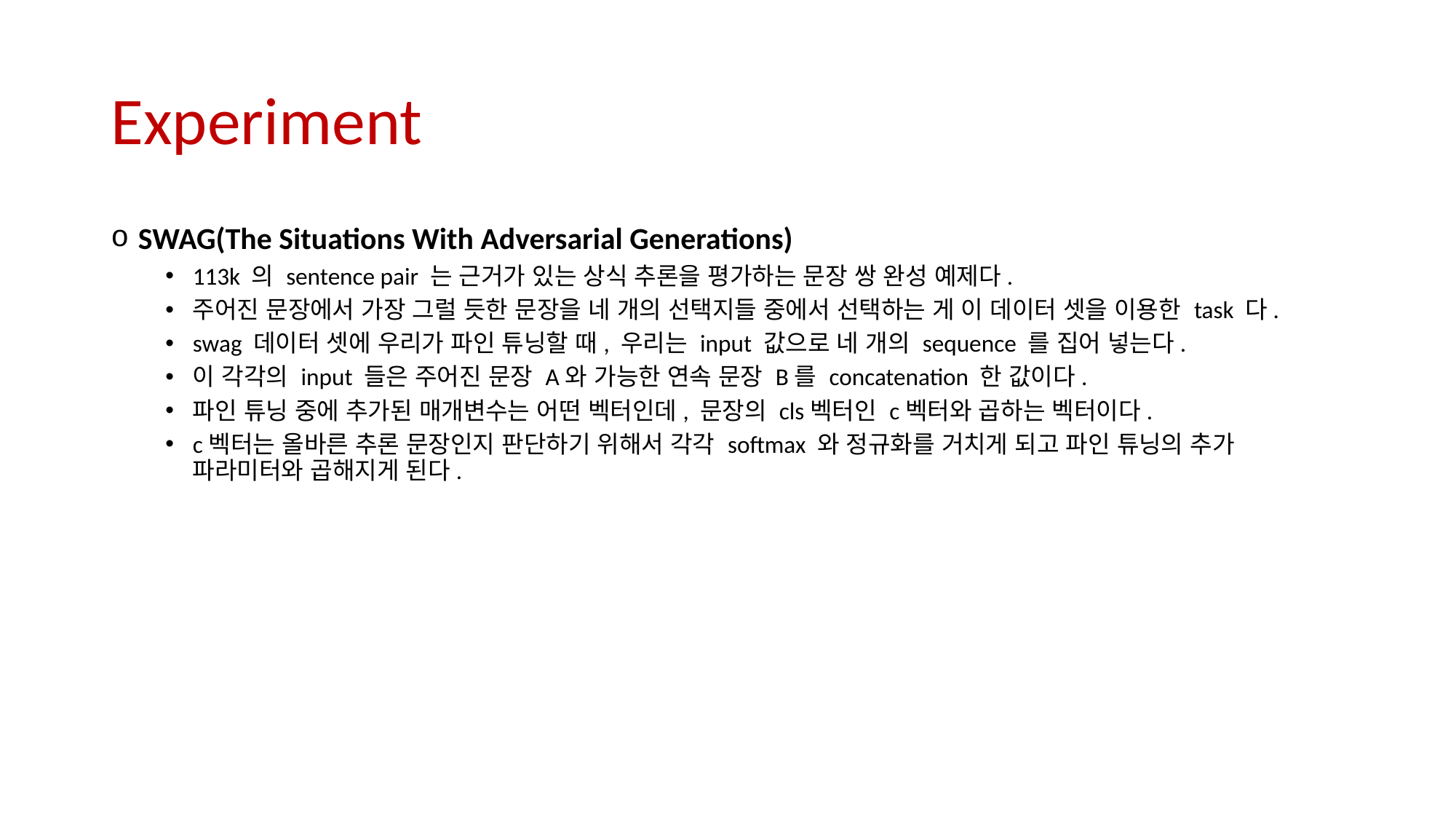

# Experiment
SWAG(The Situations With Adversarial Generations)
113k 의 sentence pair 는 근거가 있는 상식 추론을 평가하는 문장 쌍 완성 예제다.
주어진 문장에서 가장 그럴 듯한 문장을 네 개의 선택지들 중에서 선택하는 게 이 데이터 셋을 이용한 task 다.
swag 데이터 셋에 우리가 파인 튜닝할 때, 우리는 input 값으로 네 개의 sequence 를 집어 넣는다.
이 각각의 input 들은 주어진 문장 A와 가능한 연속 문장 B를 concatenation 한 값이다.
파인 튜닝 중에 추가된 매개변수는 어떤 벡터인데, 문장의 cls벡터인 c벡터와 곱하는 벡터이다.
c벡터는 올바른 추론 문장인지 판단하기 위해서 각각 softmax 와 정규화를 거치게 되고 파인 튜닝의 추가 파라미터와 곱해지게 된다.